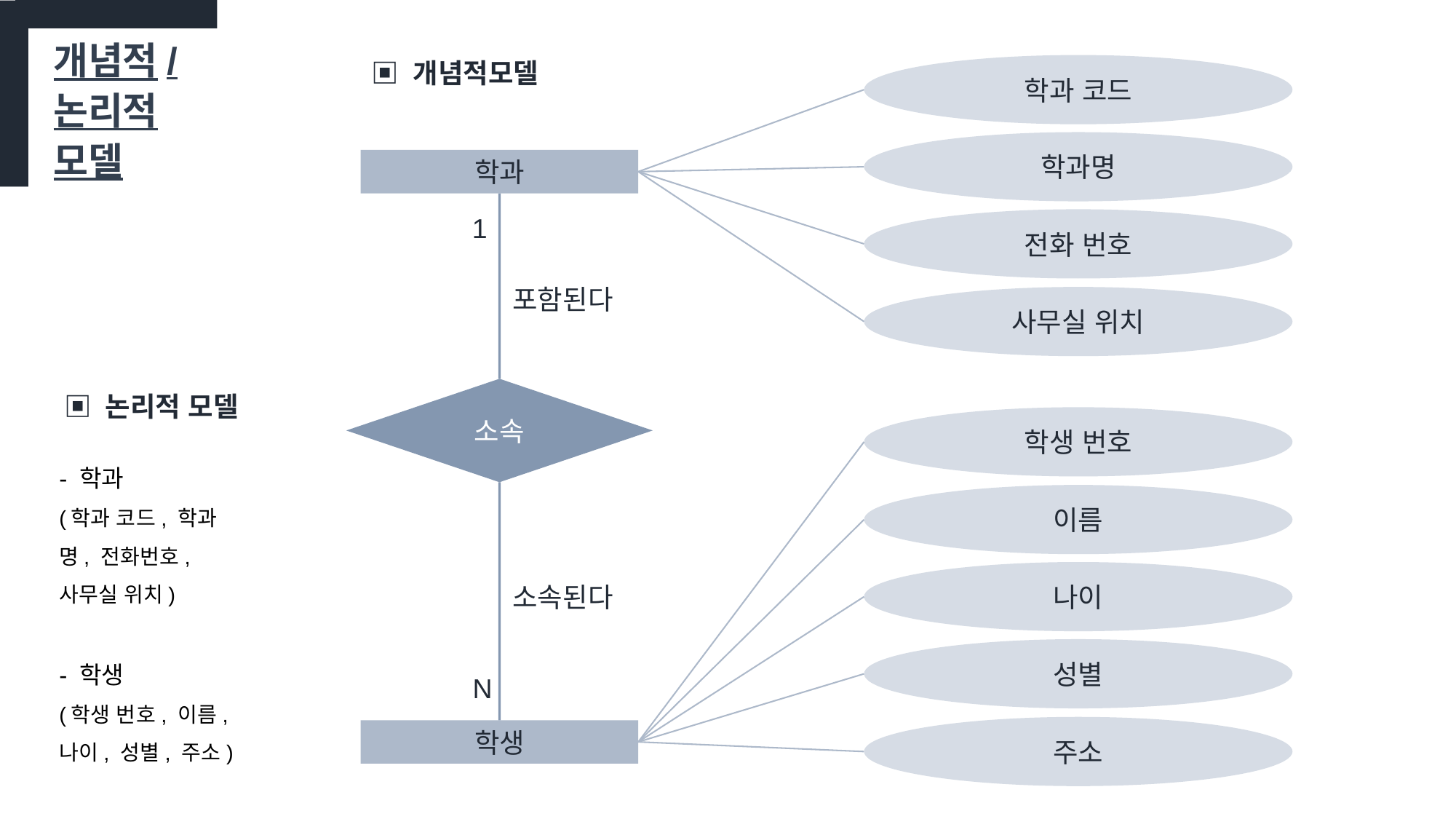

개념적/
논리적
모델
▣ 개념적모델
학과 코드
학과명
학과
1
전화 번호
포함된다
사무실 위치
소속
▣ 논리적 모델
학생 번호
- 학과
(학과 코드, 학과명, 전화번호, 사무실 위치)

- 학생
(학생 번호, 이름, 나이, 성별, 주소)
이름
나이
소속된다
성별
N
학생
주소